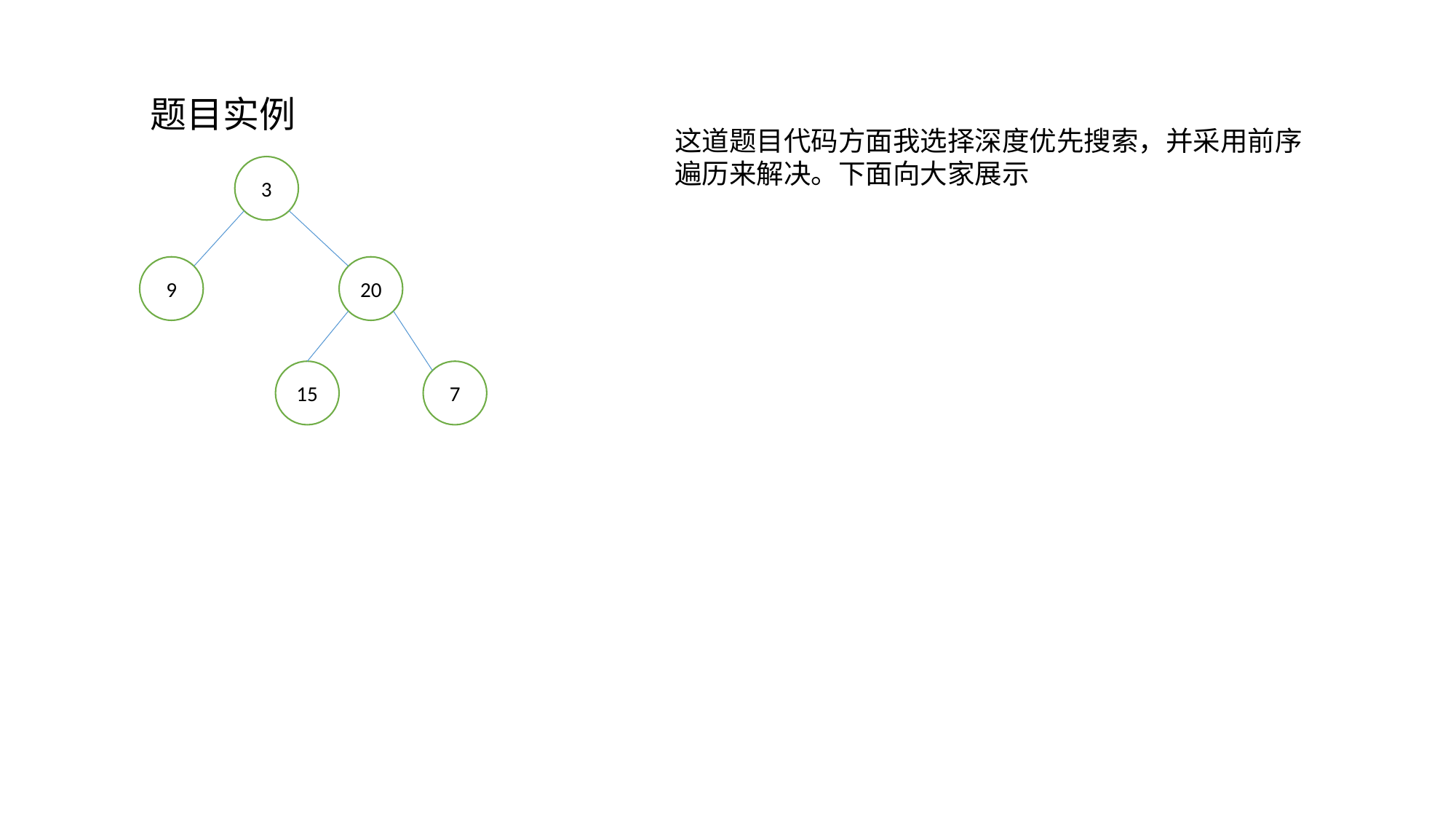

题目实例
这道题目代码方面我选择深度优先搜索，并采用前序遍历来解决。下面向大家展示
3
9
20
15
7